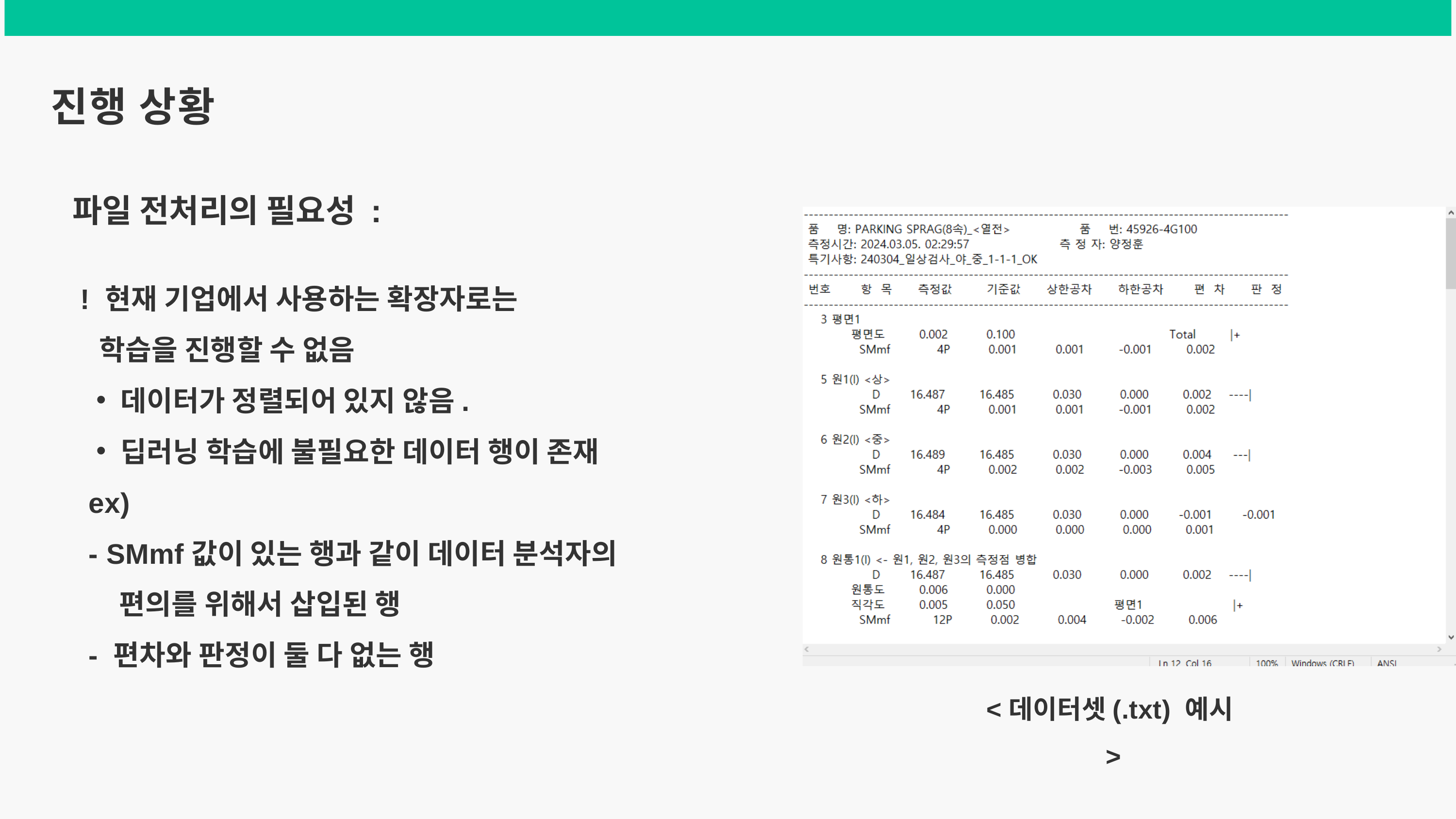

진행 상황
파일 전처리의 필요성 :

 ! 현재 기업에서 사용하는 확장자로는
   학습을 진행할 수 없음
데이터가 정렬되어 있지 않음.
딥러닝 학습에 불필요한 데이터 행이 존재
  ex)
  - SMmf값이 있는 행과 같이 데이터 분석자의
      편의를 위해서 삽입된 행
  - 편차와 판정이 둘 다 없는 행
<데이터셋(.txt) 예시>